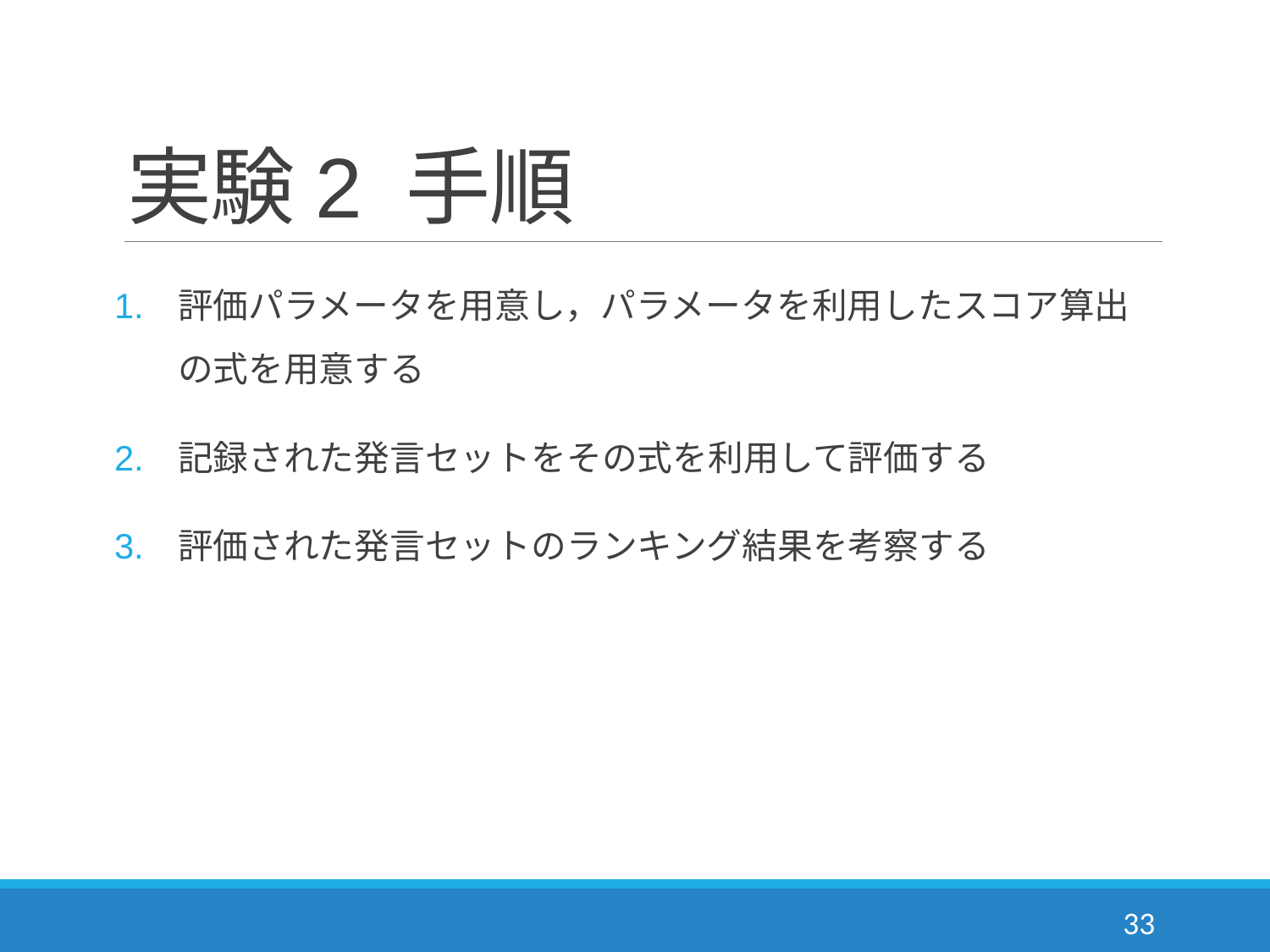

# 実験2 手順
評価パラメータを用意し，パラメータを利用したスコア算出の式を用意する
記録された発言セットをその式を利用して評価する
評価された発言セットのランキング結果を考察する

33